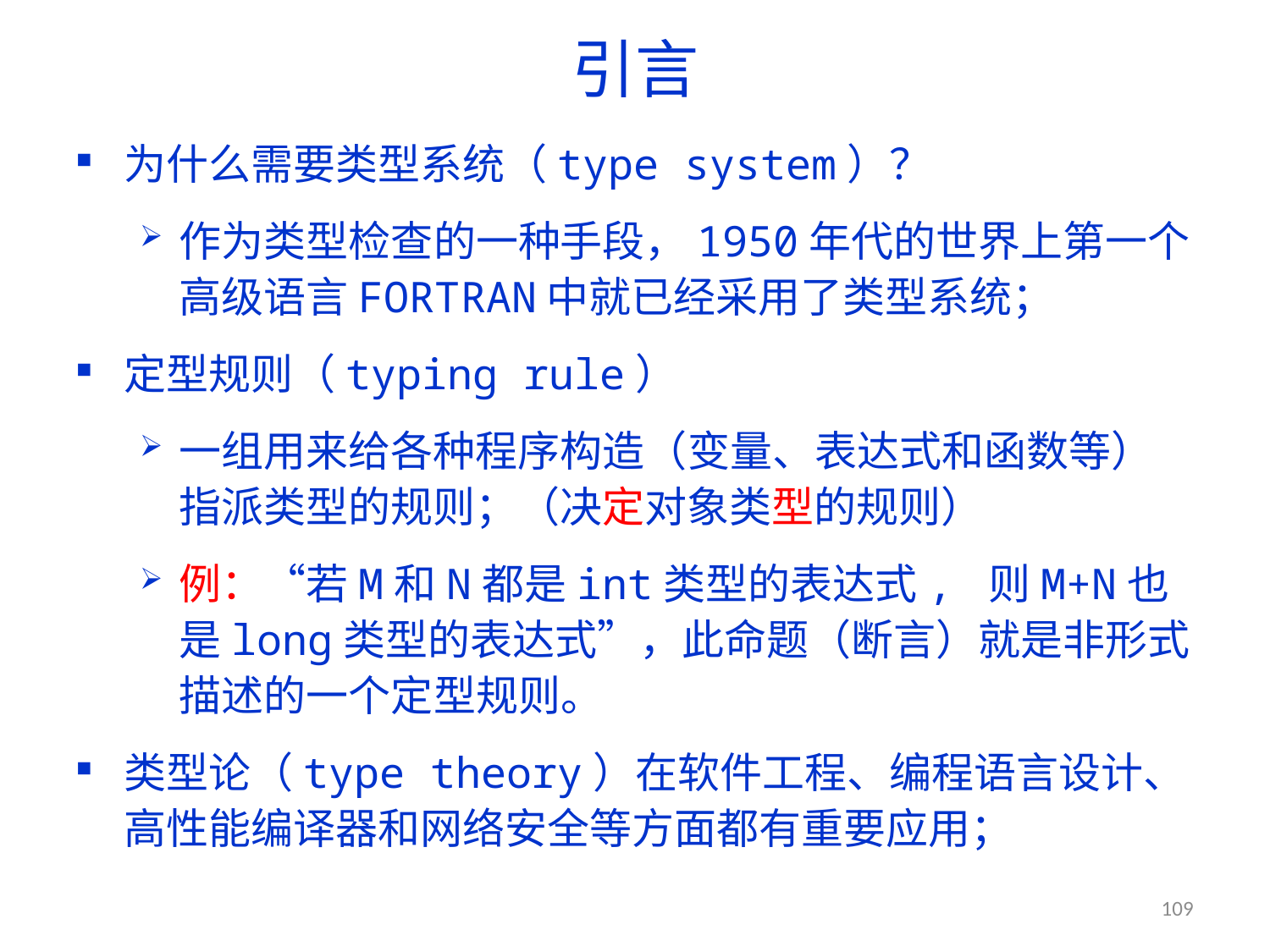

# 引言
为什么需要类型系统（type system）？
作为类型检查的一种手段，1950年代的世界上第一个高级语言FORTRAN中就已经采用了类型系统；
定型规则（typing rule）
一组用来给各种程序构造（变量、表达式和函数等）指派类型的规则；（决定对象类型的规则）
例：“若M和N都是int类型的表达式, 则M+N也是long类型的表达式”，此命题（断言）就是非形式描述的一个定型规则。
类型论（type theory）在软件工程、编程语言设计、高性能编译器和网络安全等方面都有重要应用；
109